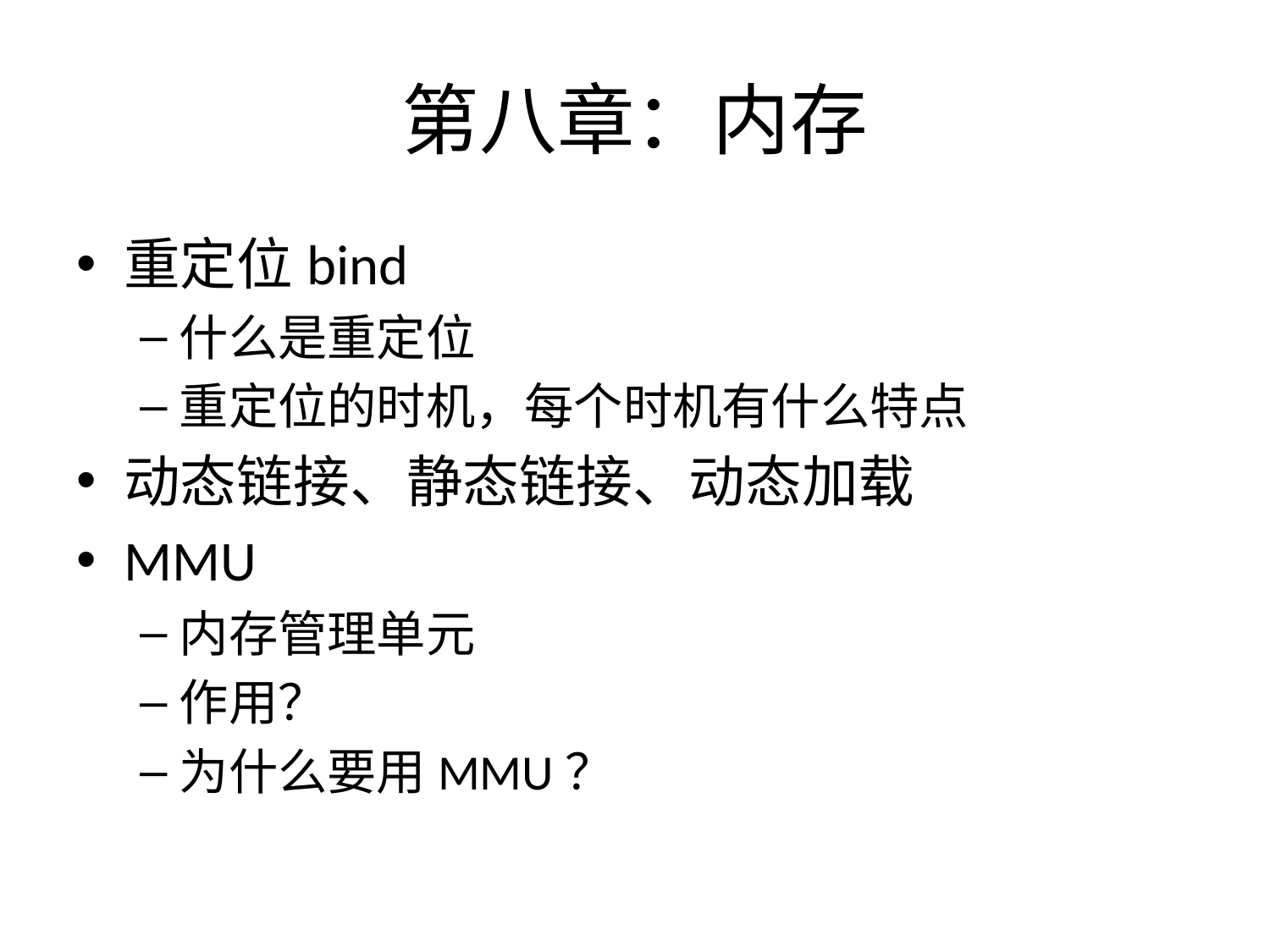

# 第八章：内存
重定位bind
什么是重定位
重定位的时机，每个时机有什么特点
动态链接、静态链接、动态加载
MMU
内存管理单元
作用？
为什么要用MMU？